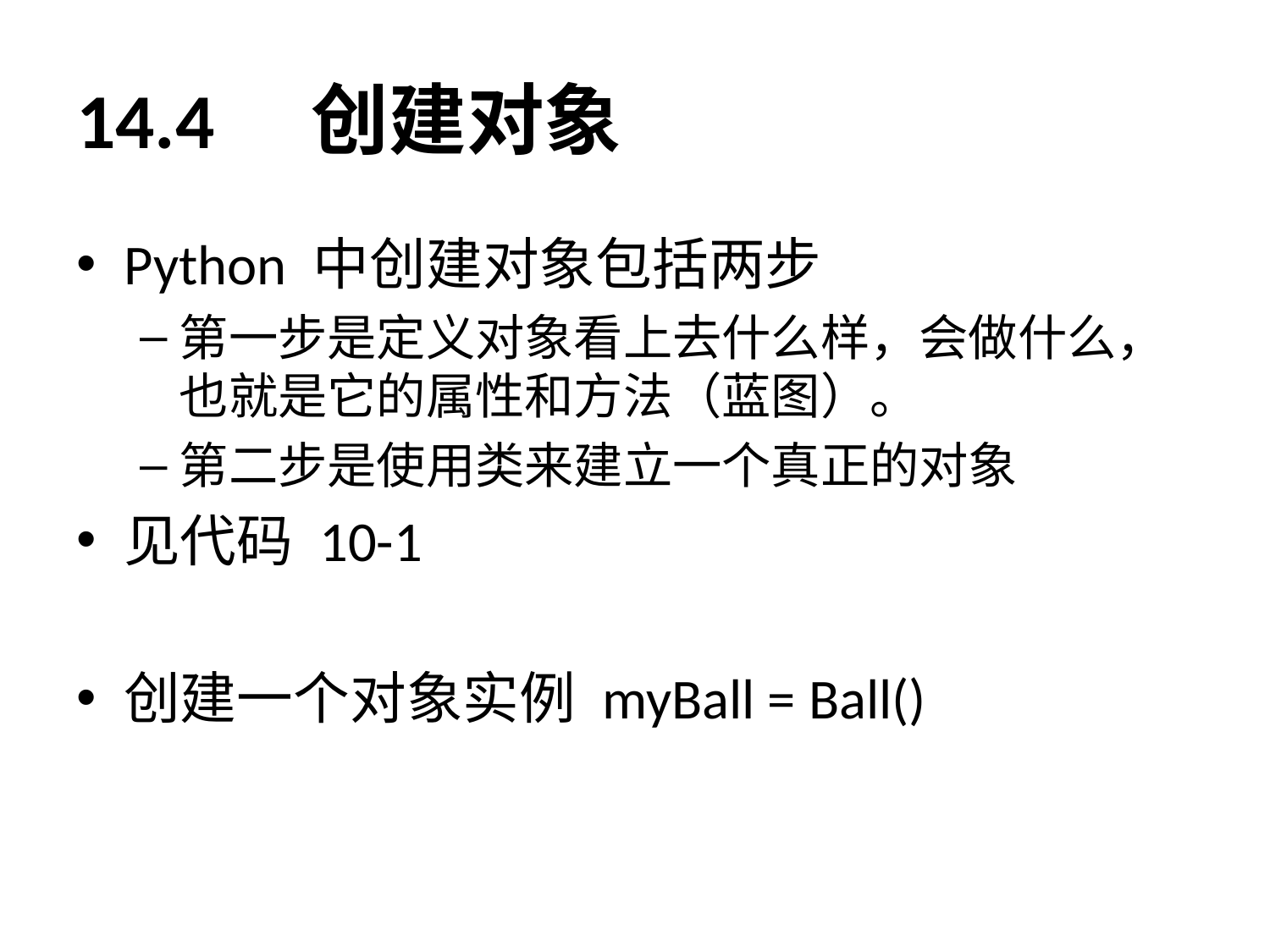

# 14.4　创建对象
Python 中创建对象包括两步
第一步是定义对象看上去什么样，会做什么，也就是它的属性和方法（蓝图）。
第二步是使用类来建立一个真正的对象
见代码 10-1

创建一个对象实例 myBall = Ball()